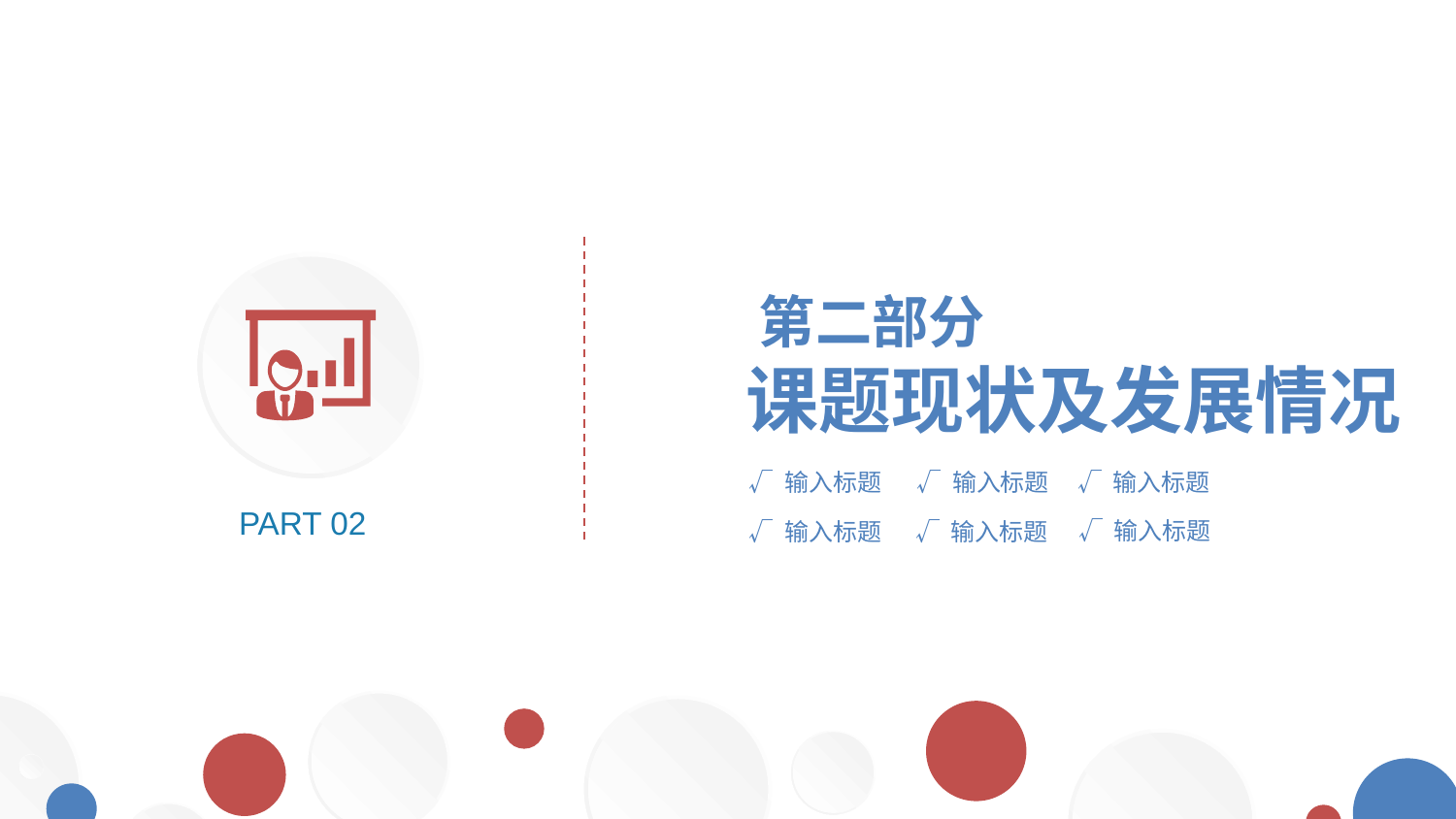

第二部分
课题现状及发展情况
√ 输入标题
√ 输入标题
√ 输入标题
PART 02
√ 输入标题
√ 输入标题
√ 输入标题